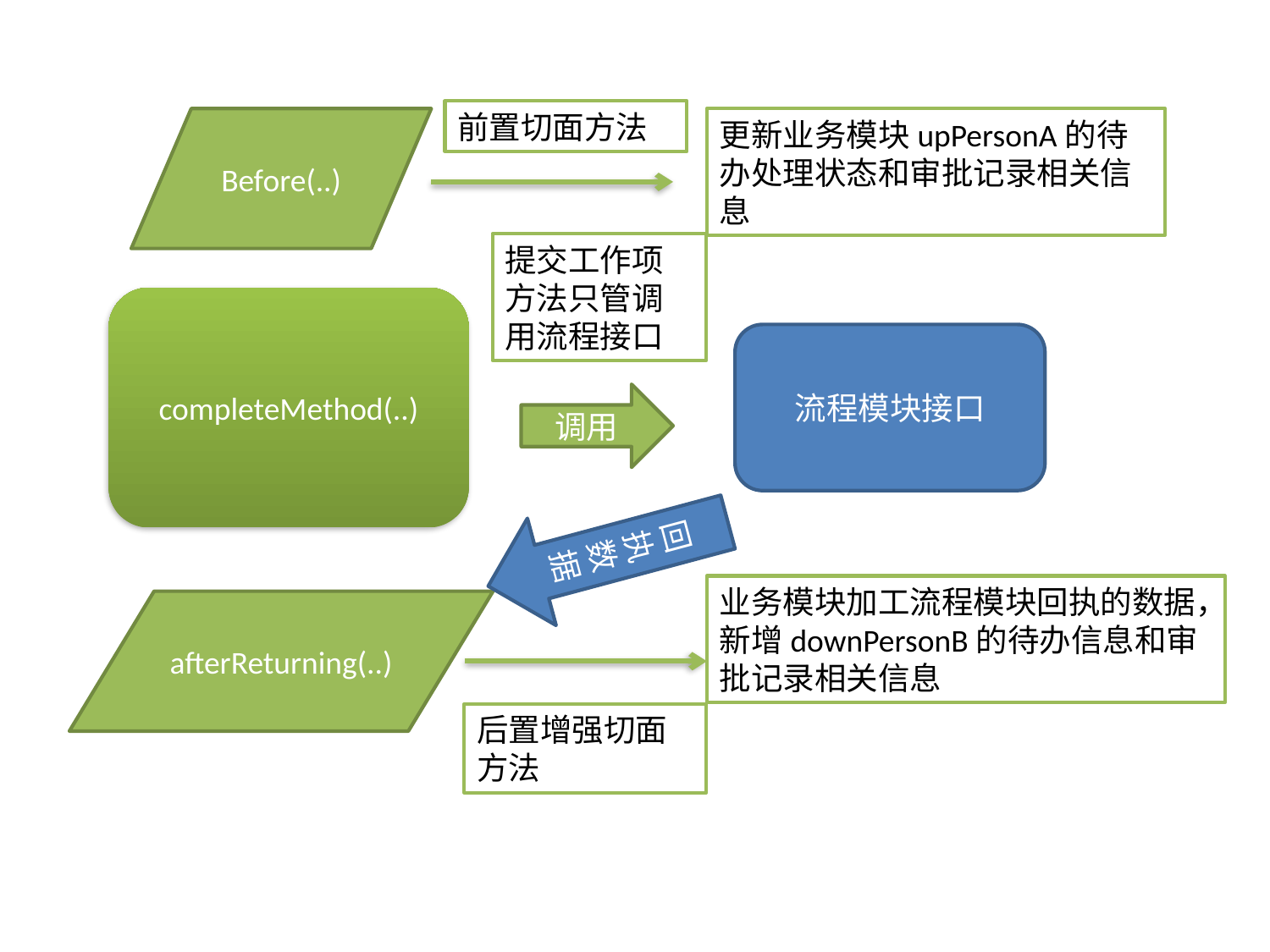

前置切面方法
Before(..)
更新业务模块upPersonA的待办处理状态和审批记录相关信息
提交工作项方法只管调用流程接口
completeMethod(..)
流程模块接口
调用
回执数据
业务模块加工流程模块回执的数据，新增downPersonB的待办信息和审批记录相关信息
afterReturning(..)
后置增强切面方法